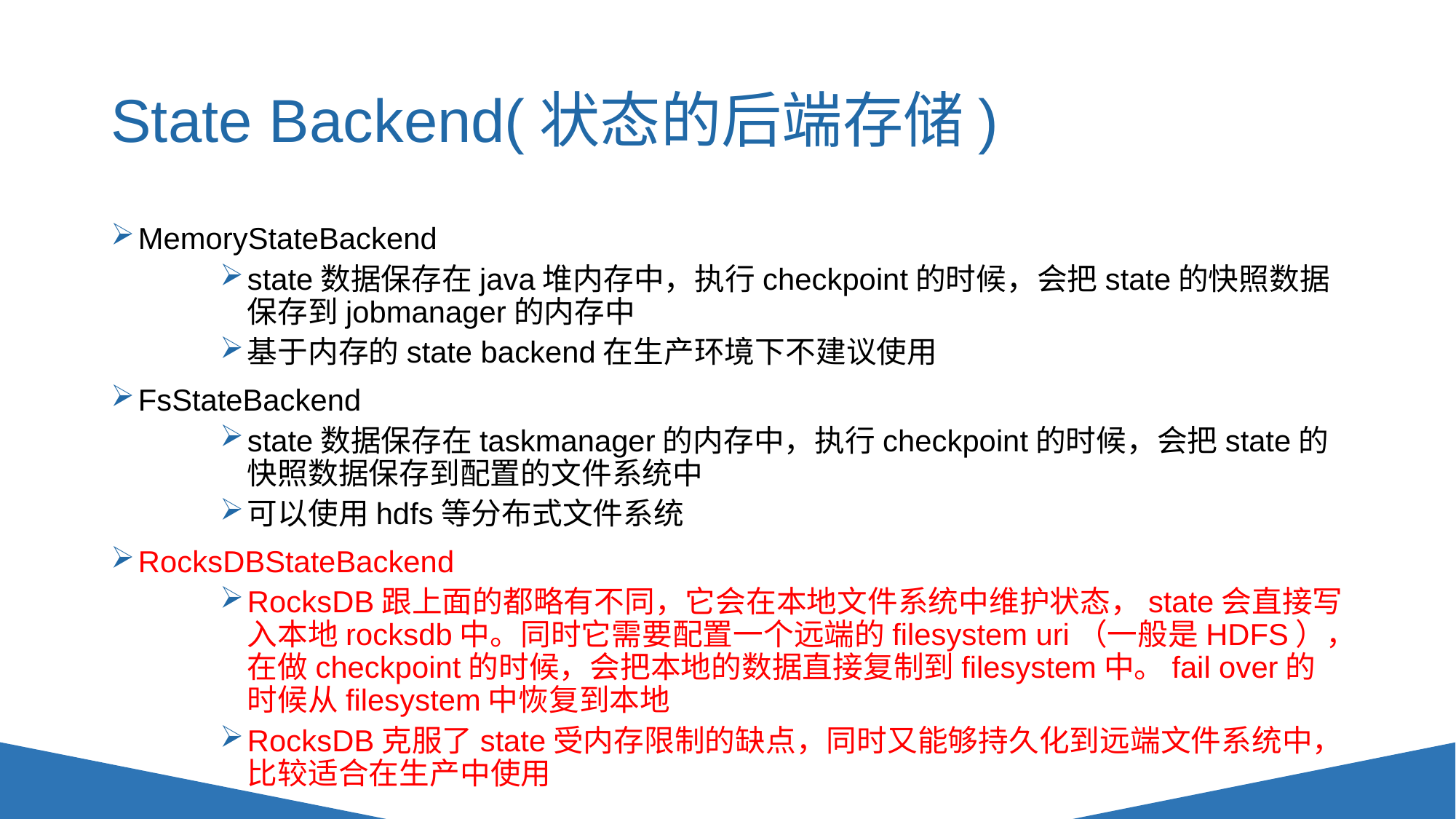

# State Backend(状态的后端存储)
MemoryStateBackend
state数据保存在java堆内存中，执行checkpoint的时候，会把state的快照数据保存到jobmanager的内存中
基于内存的state backend在生产环境下不建议使用
FsStateBackend
state数据保存在taskmanager的内存中，执行checkpoint的时候，会把state的快照数据保存到配置的文件系统中
可以使用hdfs等分布式文件系统
RocksDBStateBackend
RocksDB跟上面的都略有不同，它会在本地文件系统中维护状态，state会直接写入本地rocksdb中。同时它需要配置一个远端的filesystem uri（一般是HDFS），在做checkpoint的时候，会把本地的数据直接复制到filesystem中。fail over的时候从filesystem中恢复到本地
RocksDB克服了state受内存限制的缺点，同时又能够持久化到远端文件系统中，比较适合在生产中使用